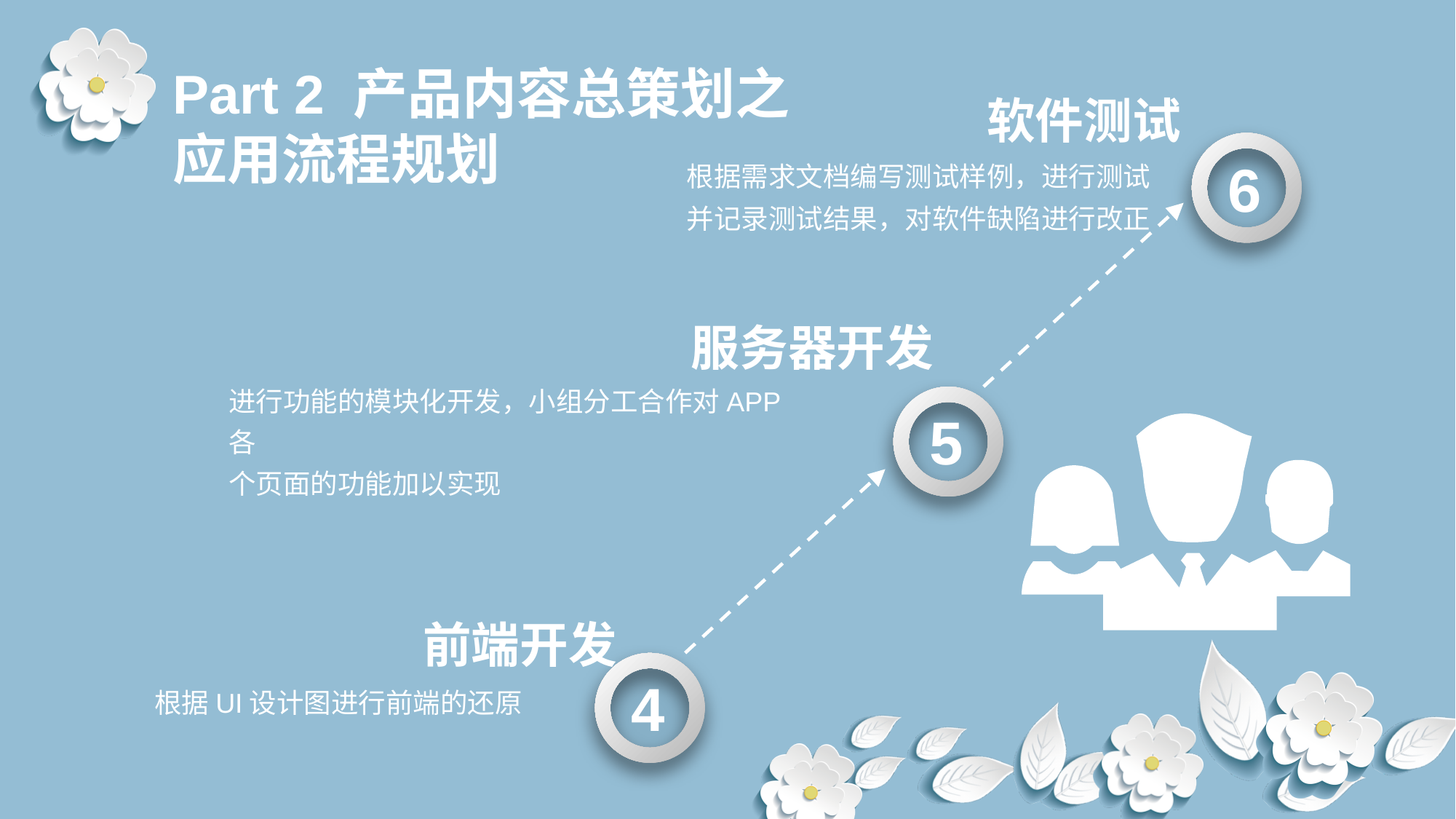

Part 2 产品内容总策划之
应用流程规划

软件测试

根据需求文档编写测试样例，进行测试并记录测试结果，对软件缺陷进行改正

6
服务器开发
进行功能的模块化开发，小组分工合作对APP各
个页面的功能加以实现

5
前端开发

4
根据UI设计图进行前端的还原

10
延时符